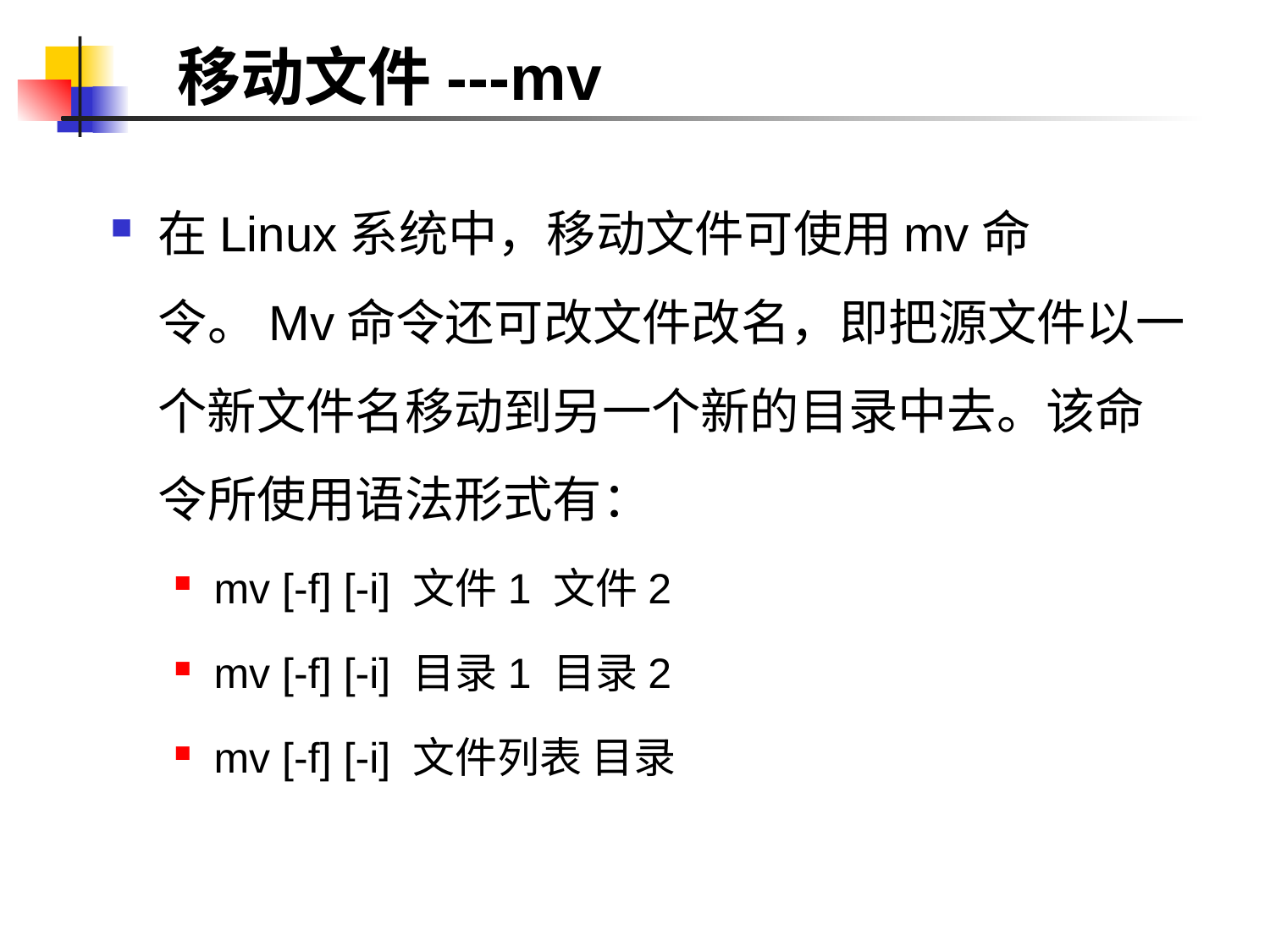

# 移动文件---mv
在Linux系统中，移动文件可使用mv命令。Mv命令还可改文件改名，即把源文件以一个新文件名移动到另一个新的目录中去。该命令所使用语法形式有：
mv [-f] [-i] 文件1 文件2
mv [-f] [-i] 目录1 目录2
mv [-f] [-i] 文件列表 目录